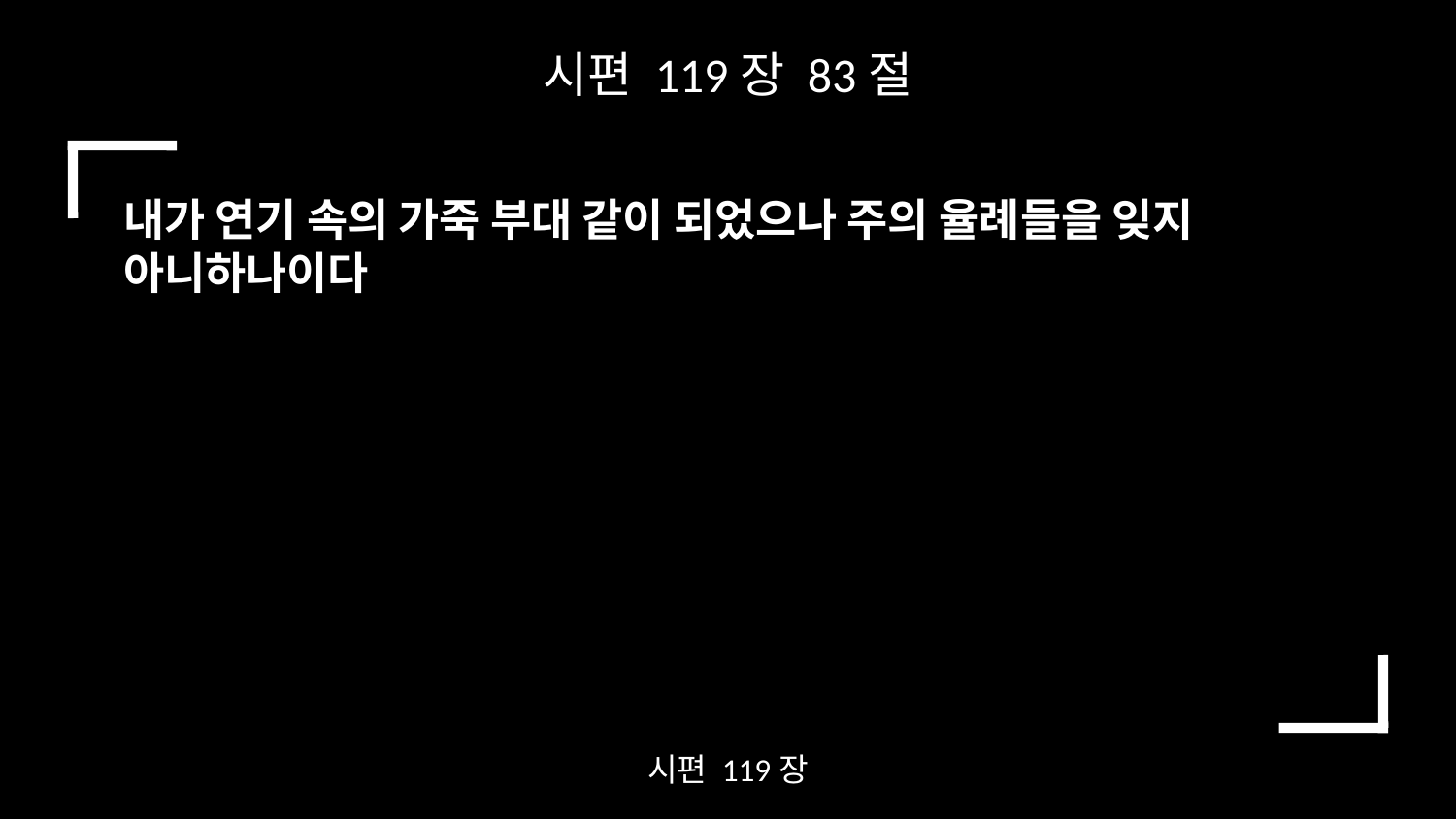

시편 119장 83절

내가 연기 속의 가죽 부대 같이 되었으나 주의 율례들을 잊지 아니하나이다

시편 119장